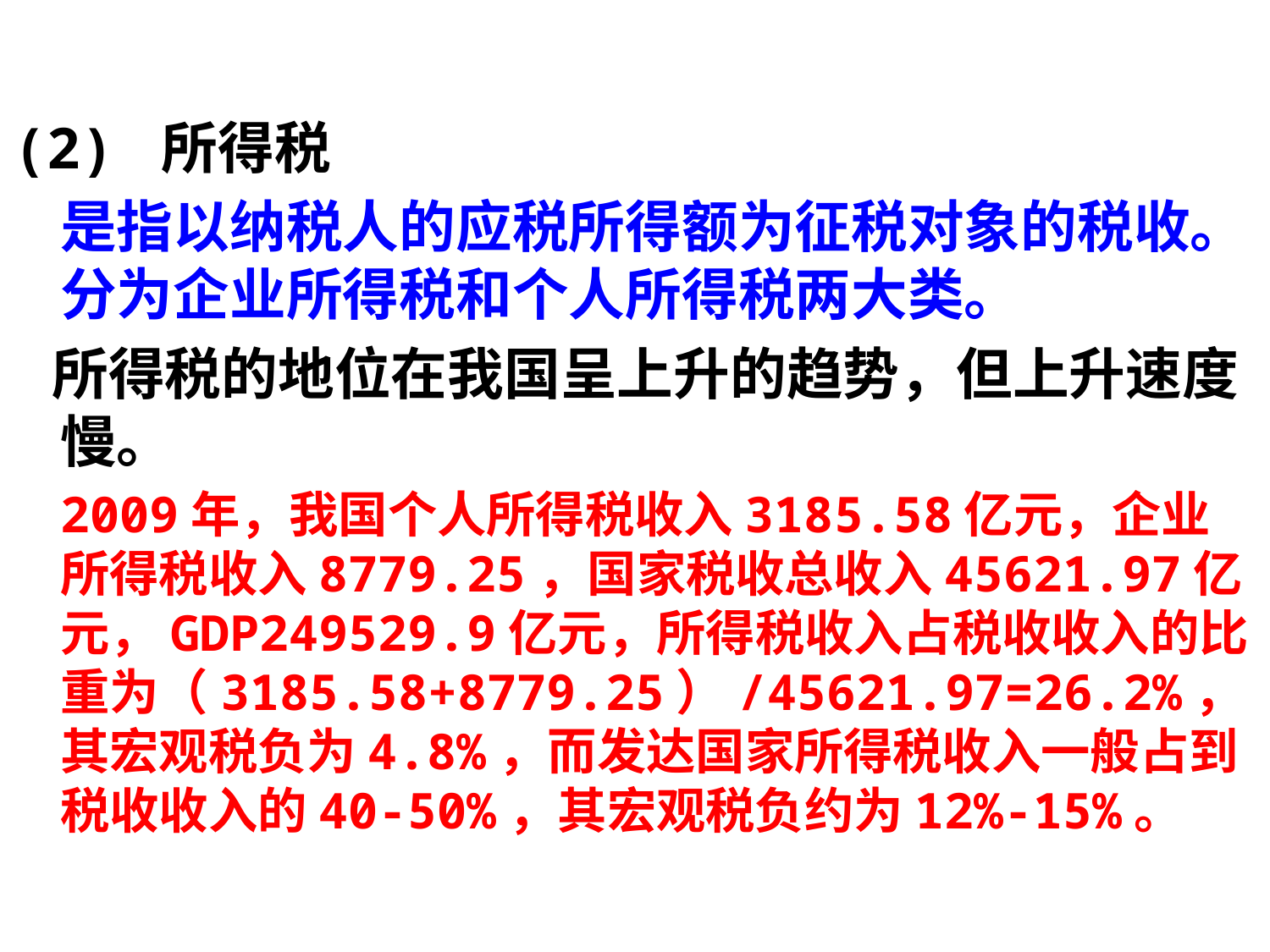

(2) 所得税
	是指以纳税人的应税所得额为征税对象的税收。分为企业所得税和个人所得税两大类。
  所得税的地位在我国呈上升的趋势，但上升速度慢。
	2009年，我国个人所得税收入3185.58亿元，企业所得税收入8779.25，国家税收总收入45621.97亿元，GDP249529.9亿元，所得税收入占税收收入的比重为（3185.58+8779.25）/45621.97=26.2%，其宏观税负为4.8%，而发达国家所得税收入一般占到税收收入的40-50%，其宏观税负约为12%-15%。